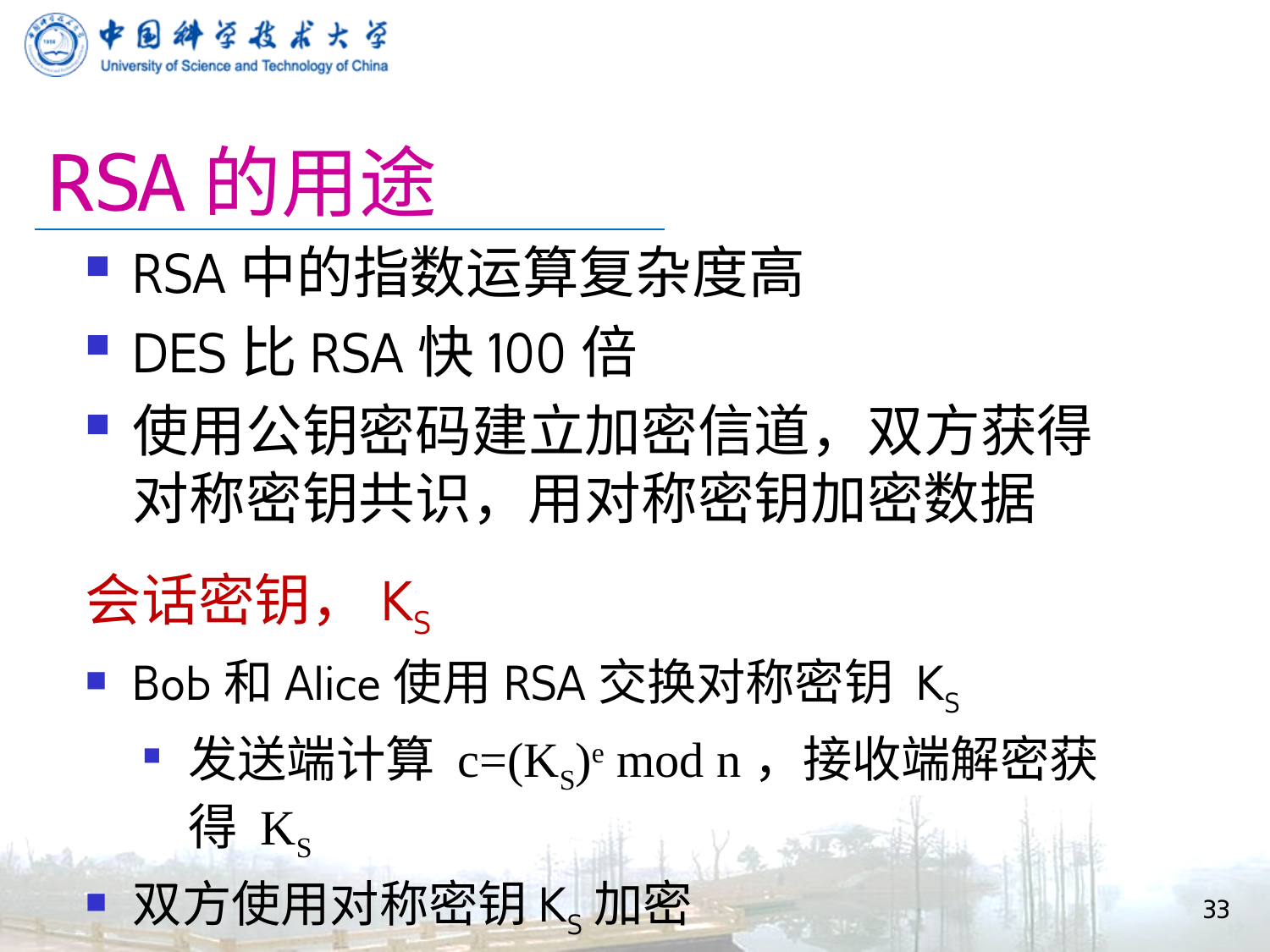

# RSA的用途
RSA中的指数运算复杂度高
DES比RSA快100倍
使用公钥密码建立加密信道，双方获得对称密钥共识，用对称密钥加密数据
会话密钥，KS
Bob和Alice使用RSA交换对称密钥 KS
发送端计算 c=(KS)e mod n，接收端解密获得 KS
双方使用对称密钥KS加密

33